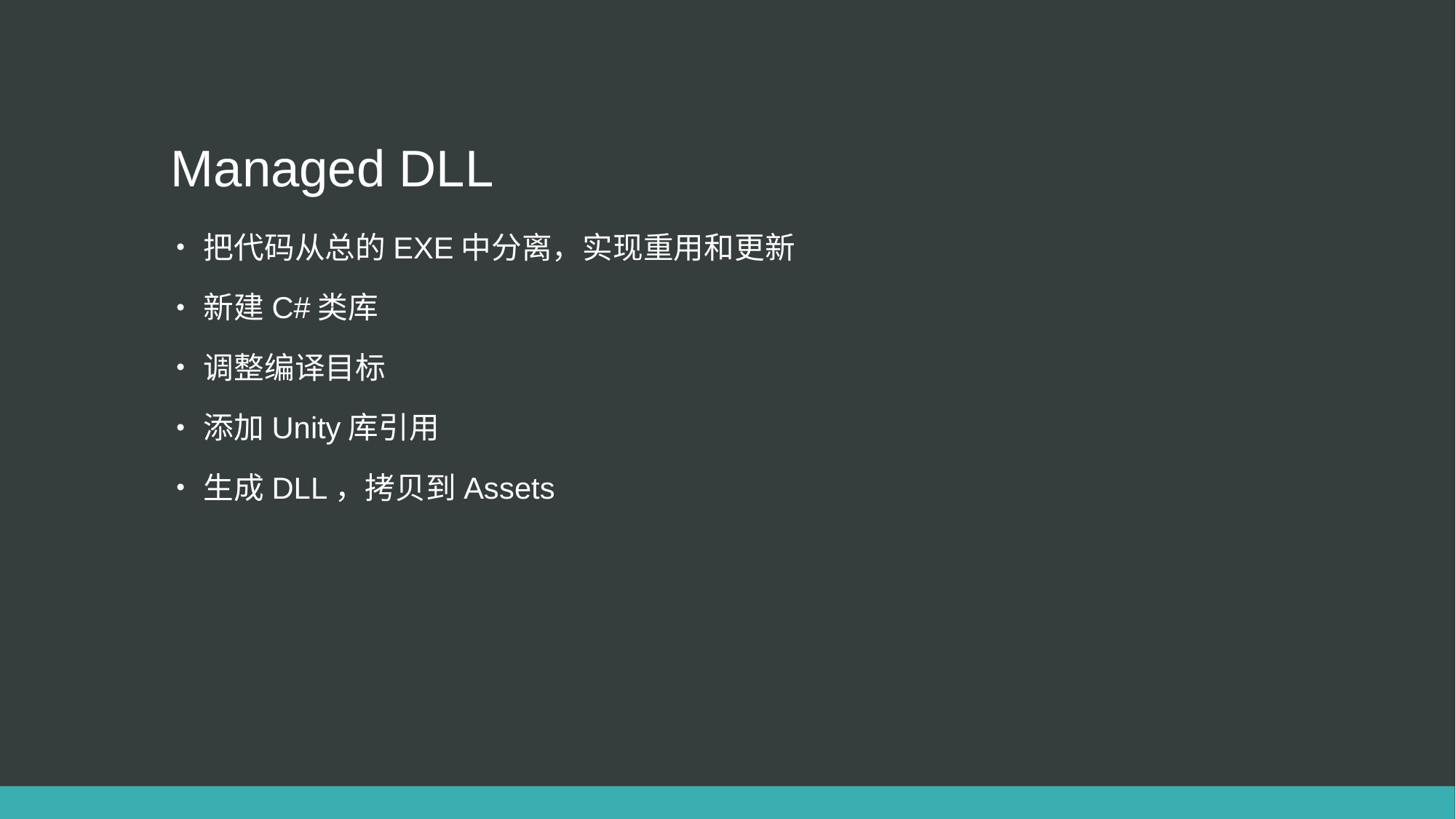

# Managed DLL
把代码从总的EXE中分离，实现重用和更新
新建C#类库
调整编译目标
添加Unity库引用
生成DLL，拷贝到Assets